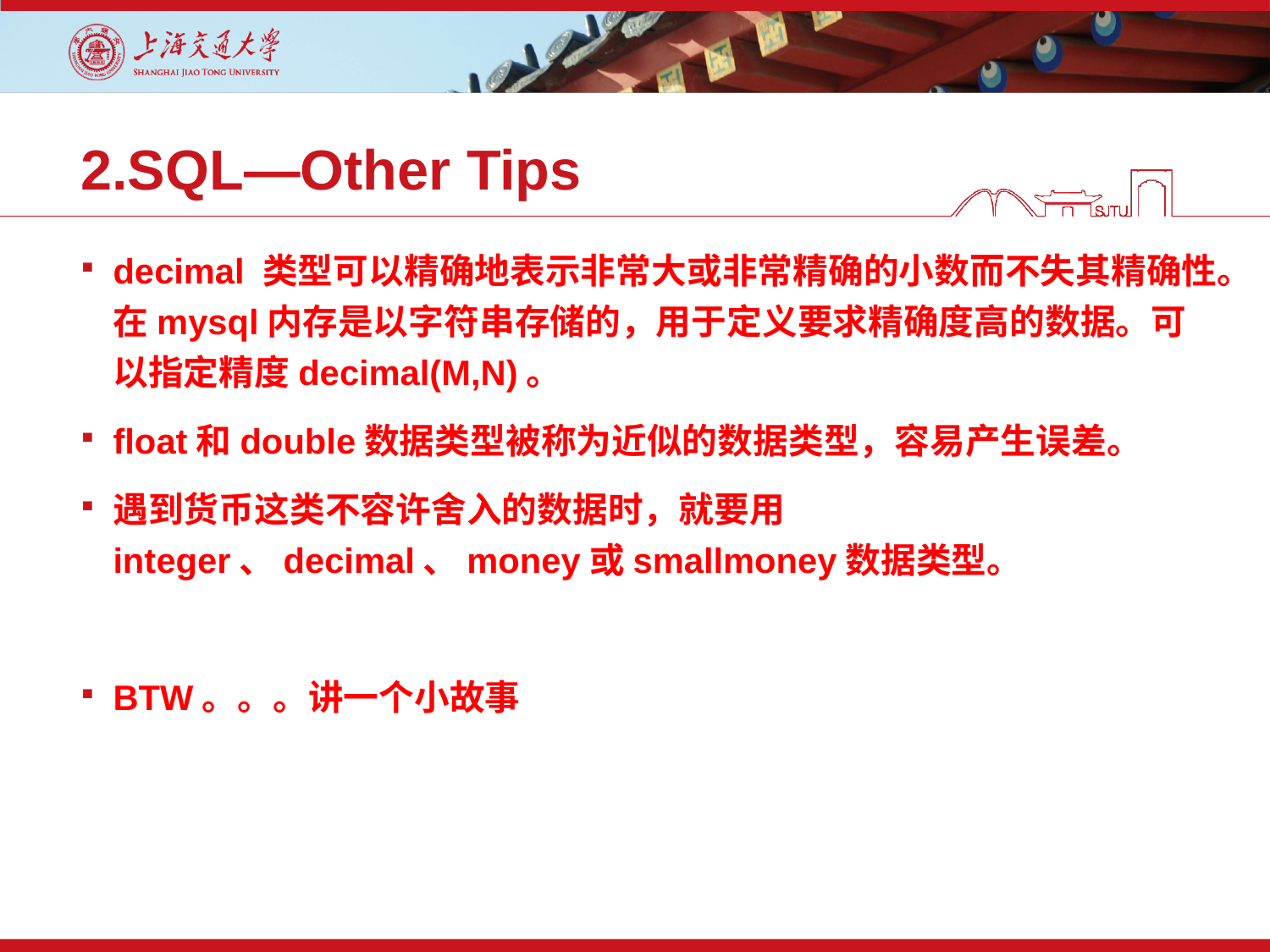

# 2.SQL—Other Tips
decimal 类型可以精确地表示非常大或非常精确的小数而不失其精确性。在mysql内存是以字符串存储的，用于定义要求精确度高的数据。可以指定精度decimal(M,N)。
float和double数据类型被称为近似的数据类型，容易产生误差。
遇到货币这类不容许舍入的数据时，就要用integer、decimal、money或smallmoney数据类型。

BTW。。。讲一个小故事